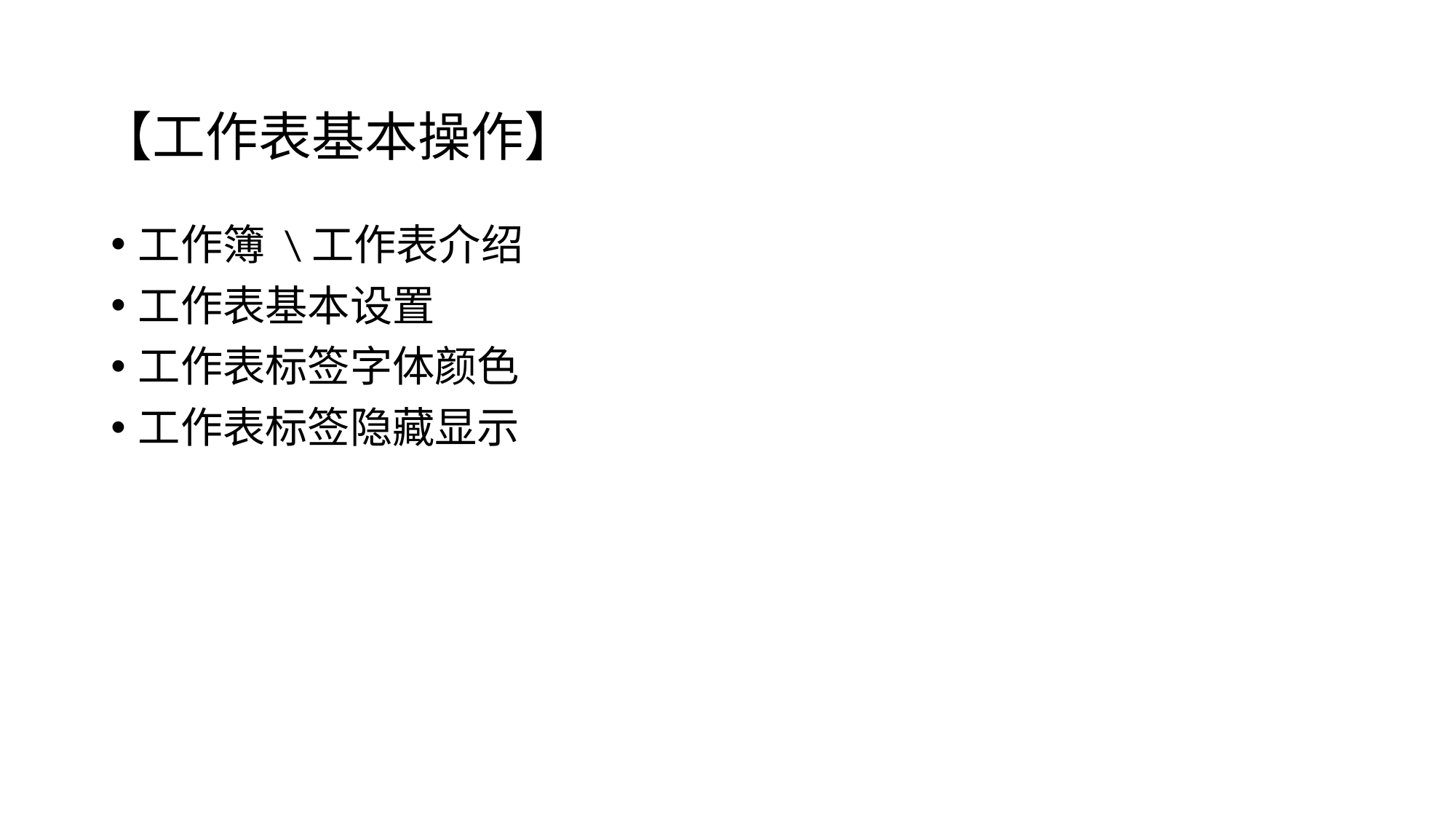

# 【工作表基本操作】
工作簿 \工作表介绍
工作表基本设置
工作表标签字体颜色
工作表标签隐藏显示